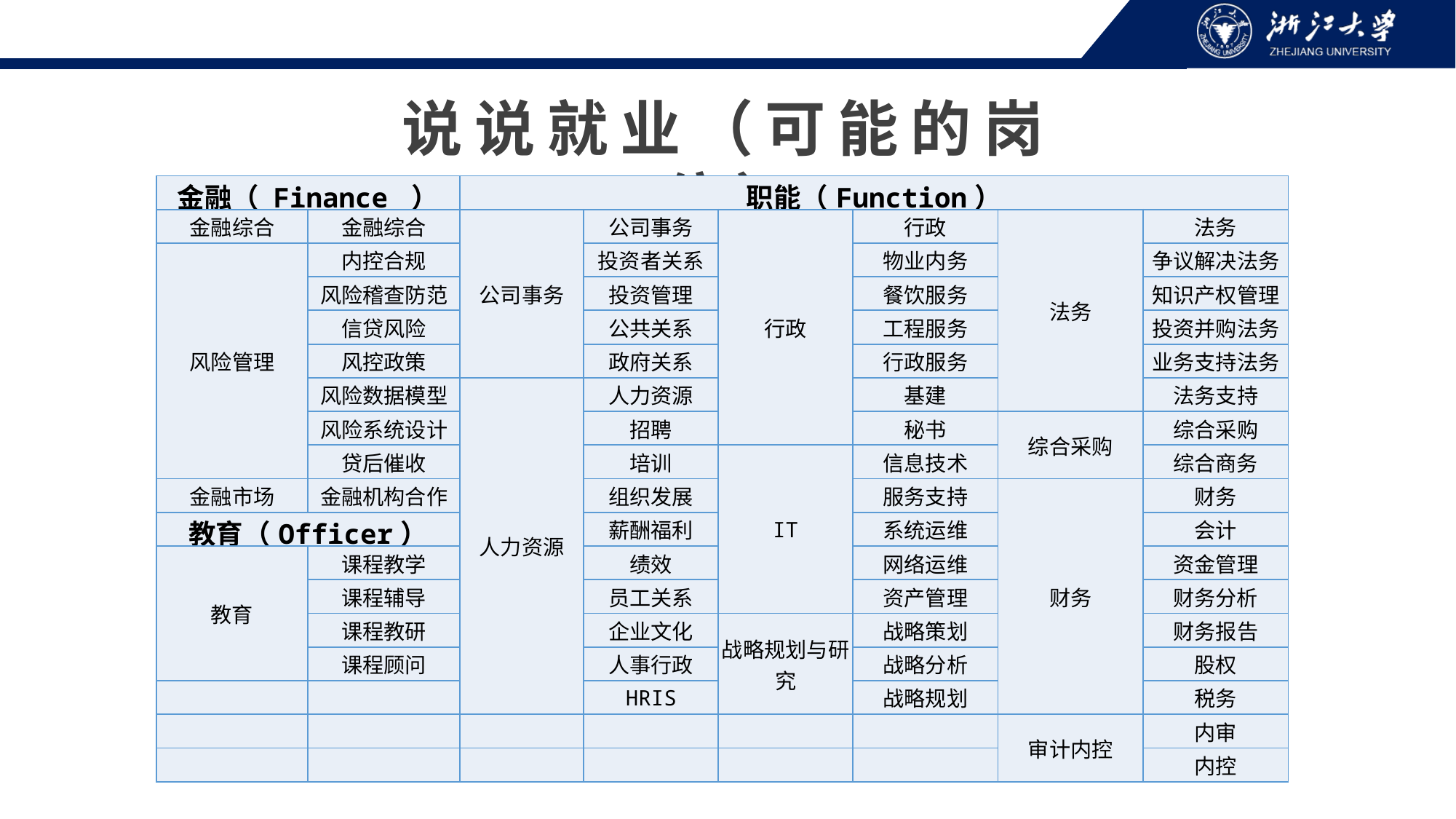

说说就业（可能的岗位）
| 金融（ Finance ） |  | 职能（Function） |  |  |  |  |  |
| --- | --- | --- | --- | --- | --- | --- | --- |
| 金融综合 | 金融综合 | 公司事务 | 公司事务 | 行政 | 行政 | 法务 | 法务 |
| 风险管理 | 内控合规 |  | 投资者关系 |  | 物业内务 |  | 争议解决法务 |
|  | 风险稽查防范 |  | 投资管理 |  | 餐饮服务 |  | 知识产权管理 |
|  | 信贷风险 |  | 公共关系 |  | 工程服务 |  | 投资并购法务 |
|  | 风控政策 |  | 政府关系 |  | 行政服务 |  | 业务支持法务 |
|  | 风险数据模型 | 人力资源 | 人力资源 |  | 基建 |  | 法务支持 |
|  | 风险系统设计 |  | 招聘 |  | 秘书 | 综合采购 | 综合采购 |
|  | 贷后催收 |  | 培训 | IT | 信息技术 |  | 综合商务 |
| 金融市场 | 金融机构合作 |  | 组织发展 |  | 服务支持 | 财务 | 财务 |
| 教育（Officer） |  |  | 薪酬福利 |  | 系统运维 |  | 会计 |
| 教育 | 课程教学 |  | 绩效 |  | 网络运维 |  | 资金管理 |
|  | 课程辅导 |  | 员工关系 |  | 资产管理 |  | 财务分析 |
|  | 课程教研 |  | 企业文化 | 战略规划与研究 | 战略策划 |  | 财务报告 |
|  | 课程顾问 |  | 人事行政 |  | 战略分析 |  | 股权 |
|  |  |  | HRIS |  | 战略规划 |  | 税务 |
|  |  |  |  |  |  | 审计内控 | 内审 |
|  |  |  |  |  |  |  | 内控 |